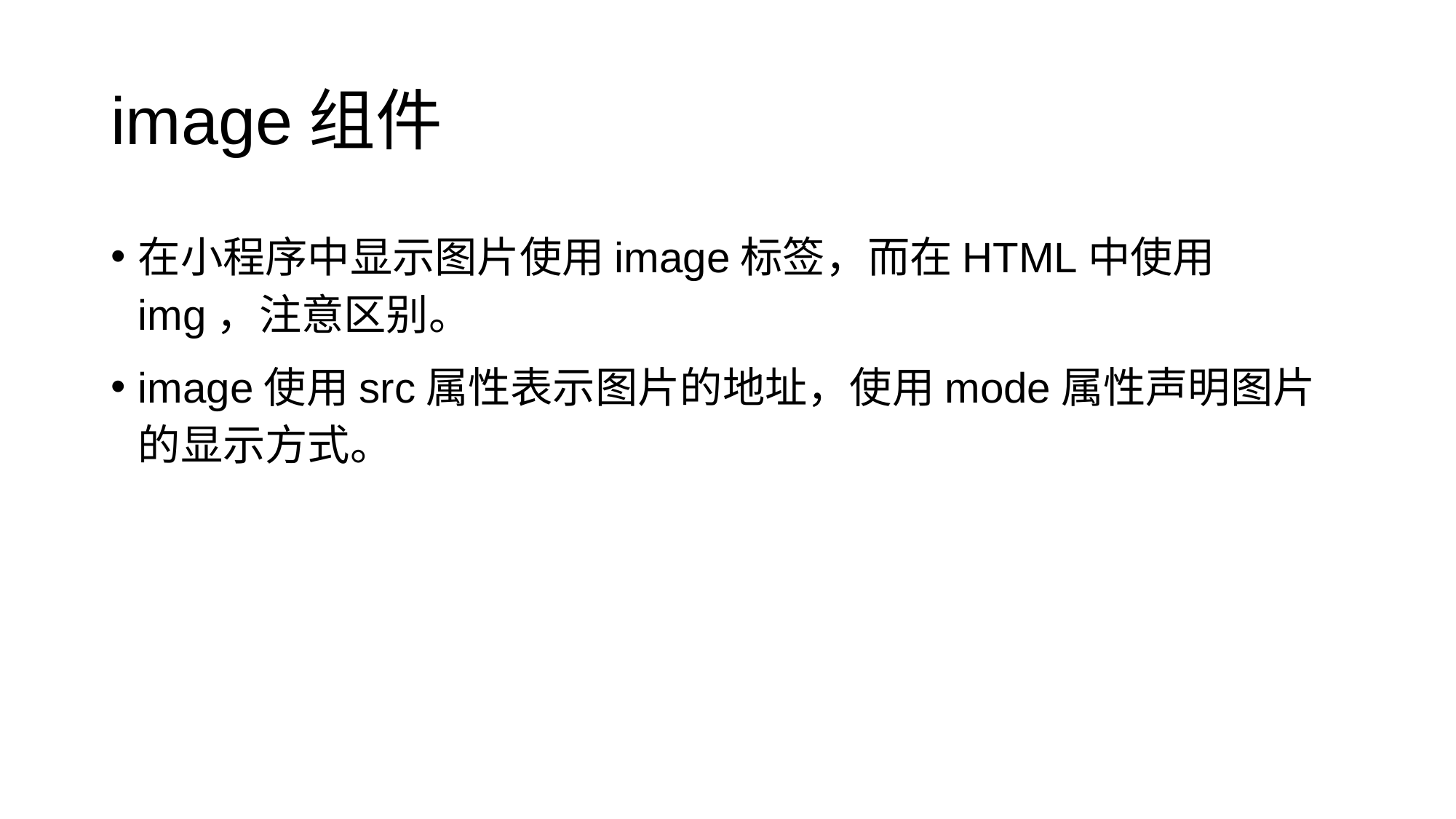

# image组件
在小程序中显示图片使用image标签，而在HTML中使用img，注意区别。
image使用src属性表示图片的地址，使用mode属性声明图片的显示方式。